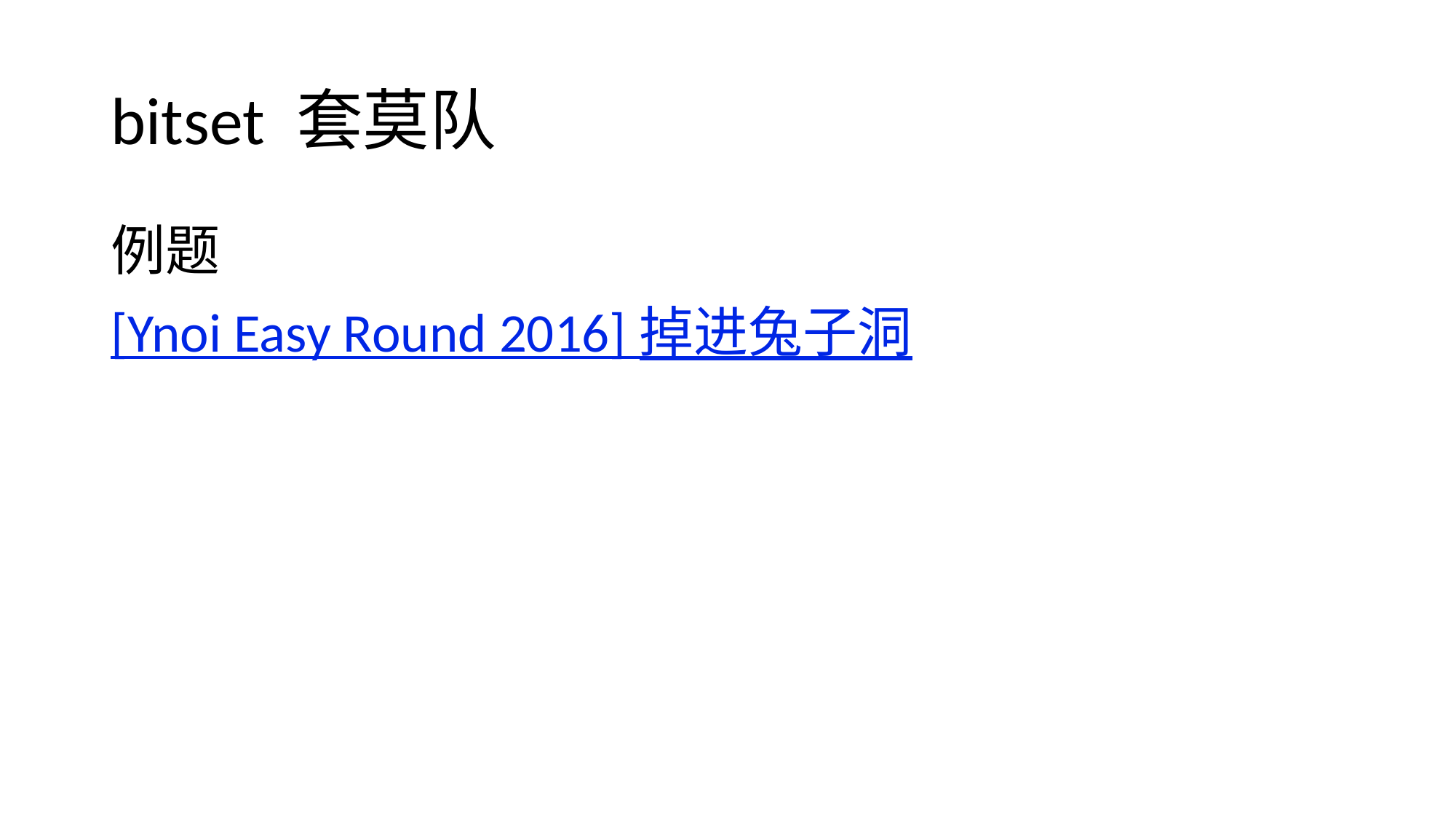

# bitset 套莫队
例题
[Ynoi Easy Round 2016] 掉进兔子洞